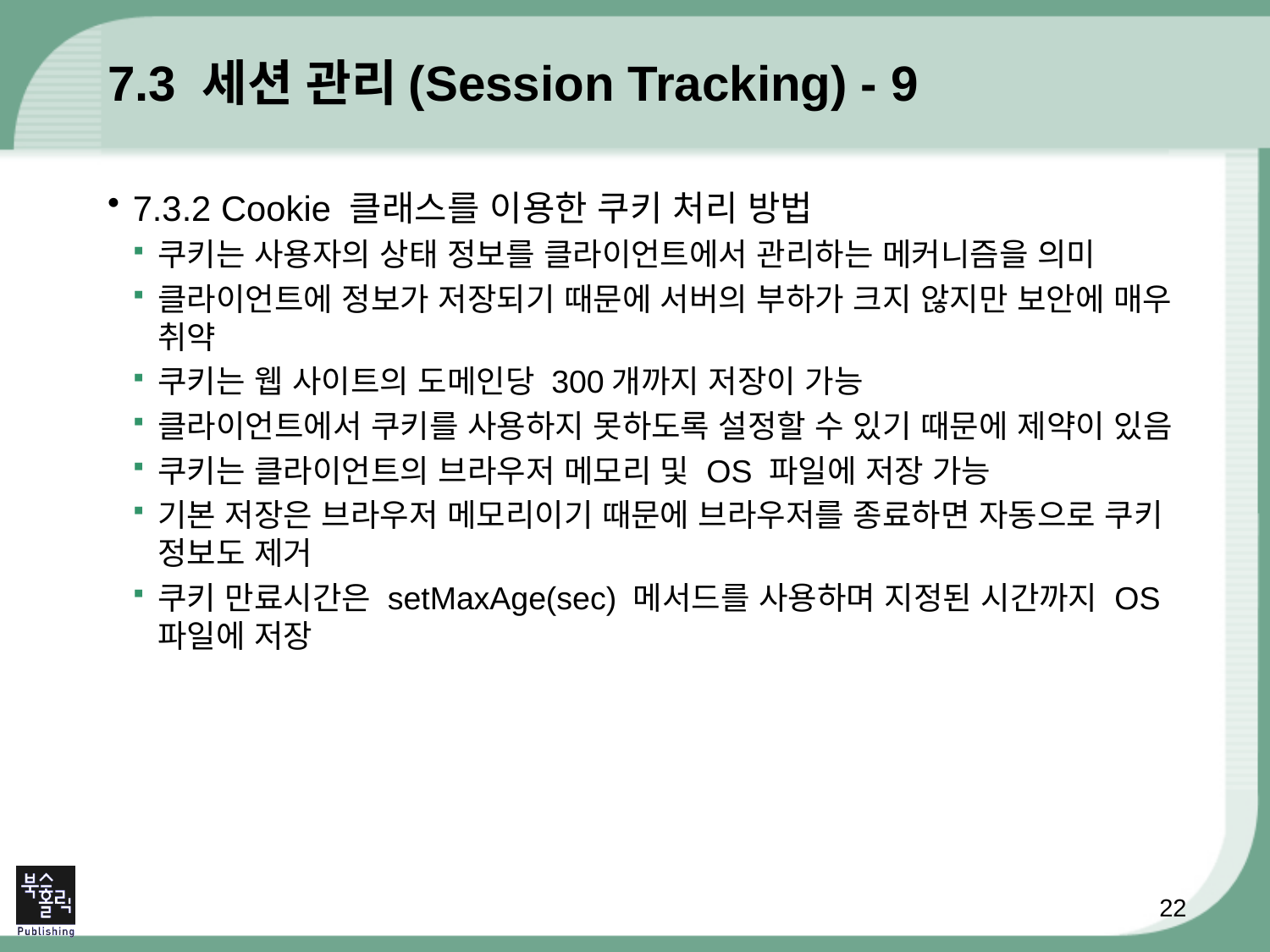

# 7.3 세션 관리(Session Tracking) - 9
7.3.2 Cookie 클래스를 이용한 쿠키 처리 방법
쿠키는 사용자의 상태 정보를 클라이언트에서 관리하는 메커니즘을 의미
클라이언트에 정보가 저장되기 때문에 서버의 부하가 크지 않지만 보안에 매우 취약
쿠키는 웹 사이트의 도메인당 300개까지 저장이 가능
클라이언트에서 쿠키를 사용하지 못하도록 설정할 수 있기 때문에 제약이 있음
쿠키는 클라이언트의 브라우저 메모리 및 OS 파일에 저장 가능
기본 저장은 브라우저 메모리이기 때문에 브라우저를 종료하면 자동으로 쿠키 정보도 제거
쿠키 만료시간은 setMaxAge(sec) 메서드를 사용하며 지정된 시간까지 OS 파일에 저장
22